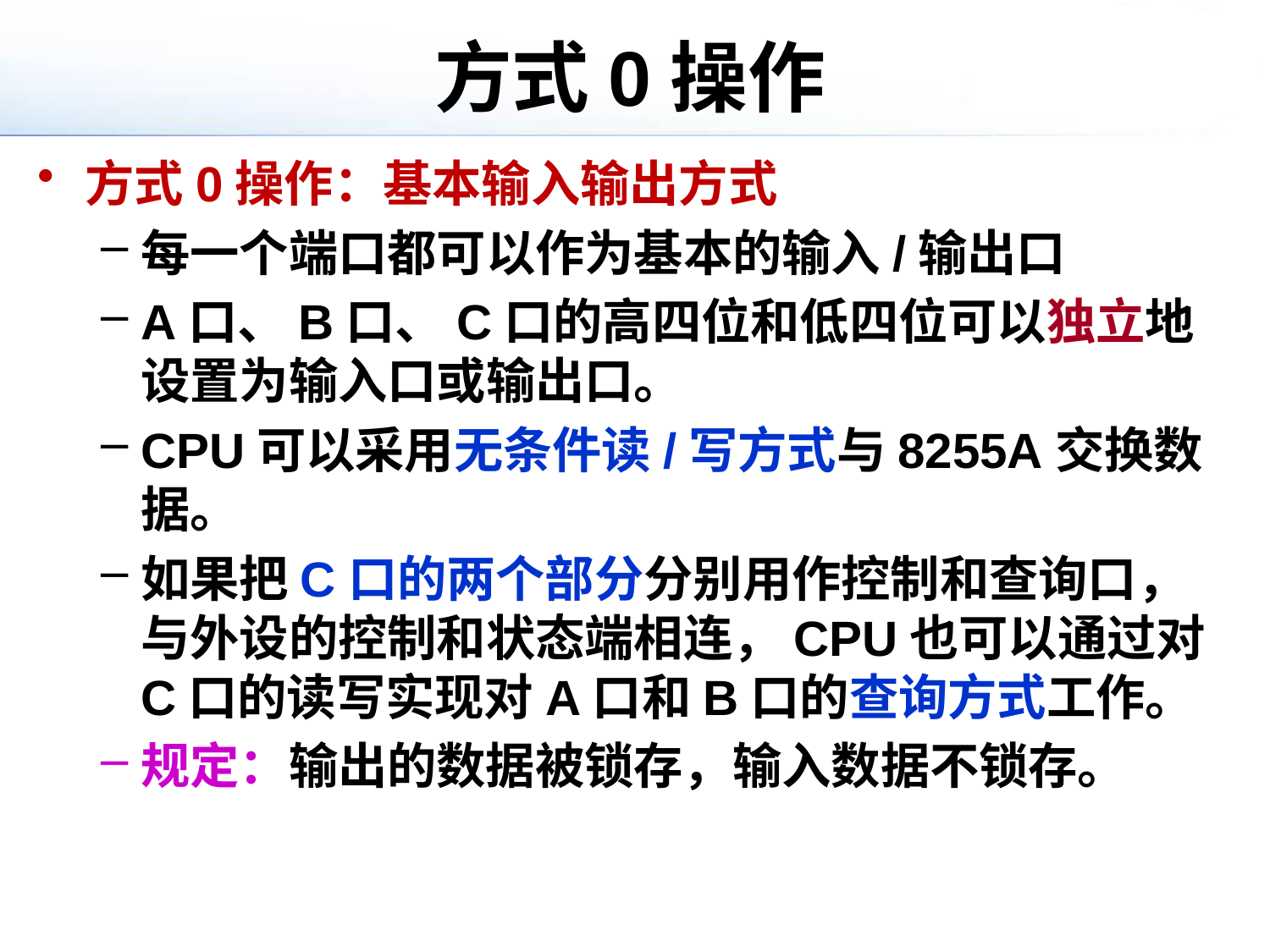

# 方式0操作
方式0操作：基本输入输出方式
每一个端口都可以作为基本的输入/输出口
A口、B口、C口的高四位和低四位可以独立地设置为输入口或输出口。
CPU可以采用无条件读/写方式与8255A交换数据。
如果把C口的两个部分分别用作控制和查询口，与外设的控制和状态端相连，CPU也可以通过对C口的读写实现对A口和B口的查询方式工作。
规定：输出的数据被锁存，输入数据不锁存。